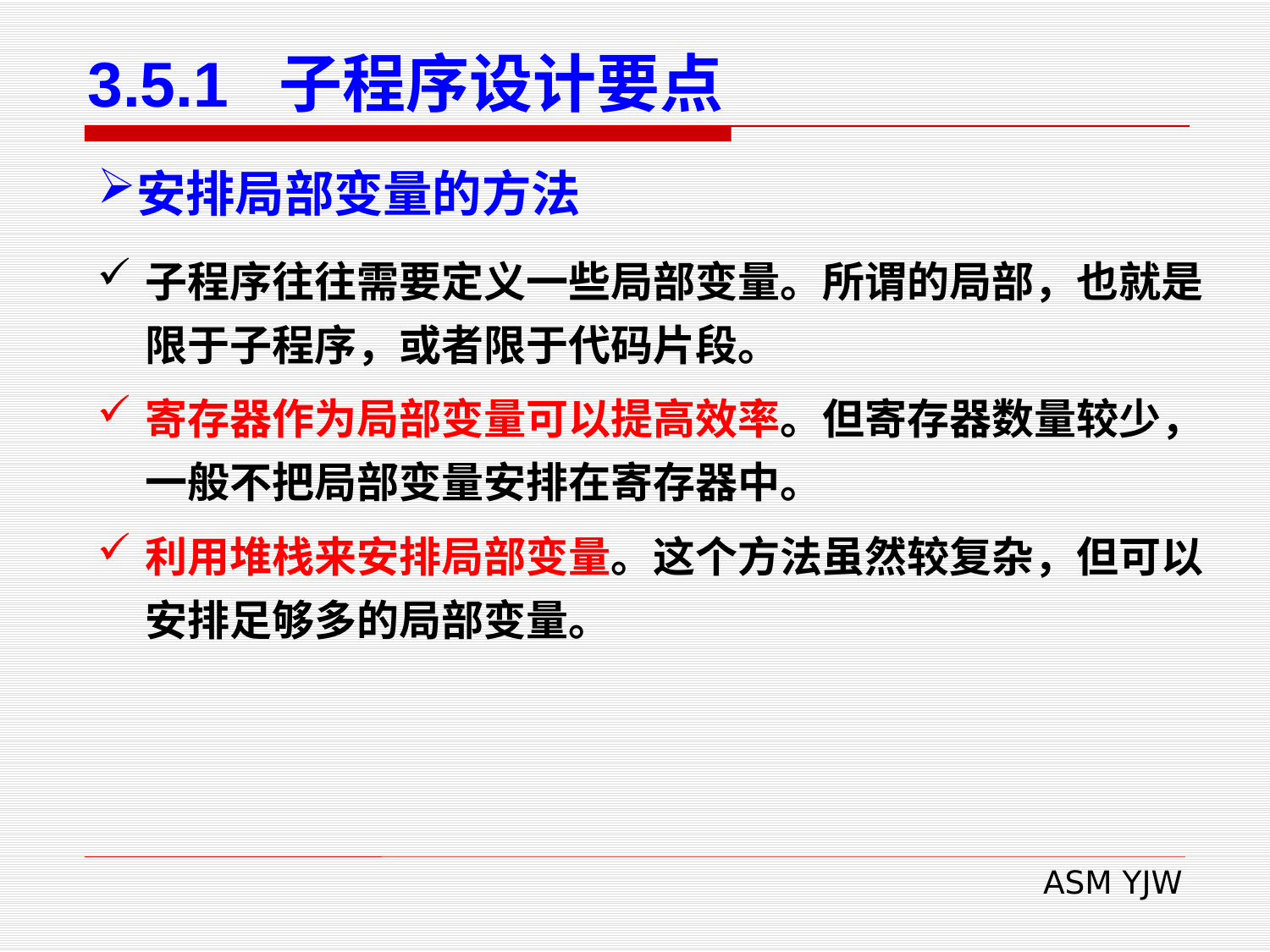

# 3.5.1  子程序设计要点
安排局部变量的方法
子程序往往需要定义一些局部变量。所谓的局部，也就是限于子程序，或者限于代码片段。
寄存器作为局部变量可以提高效率。但寄存器数量较少，一般不把局部变量安排在寄存器中。
利用堆栈来安排局部变量。这个方法虽然较复杂，但可以安排足够多的局部变量。